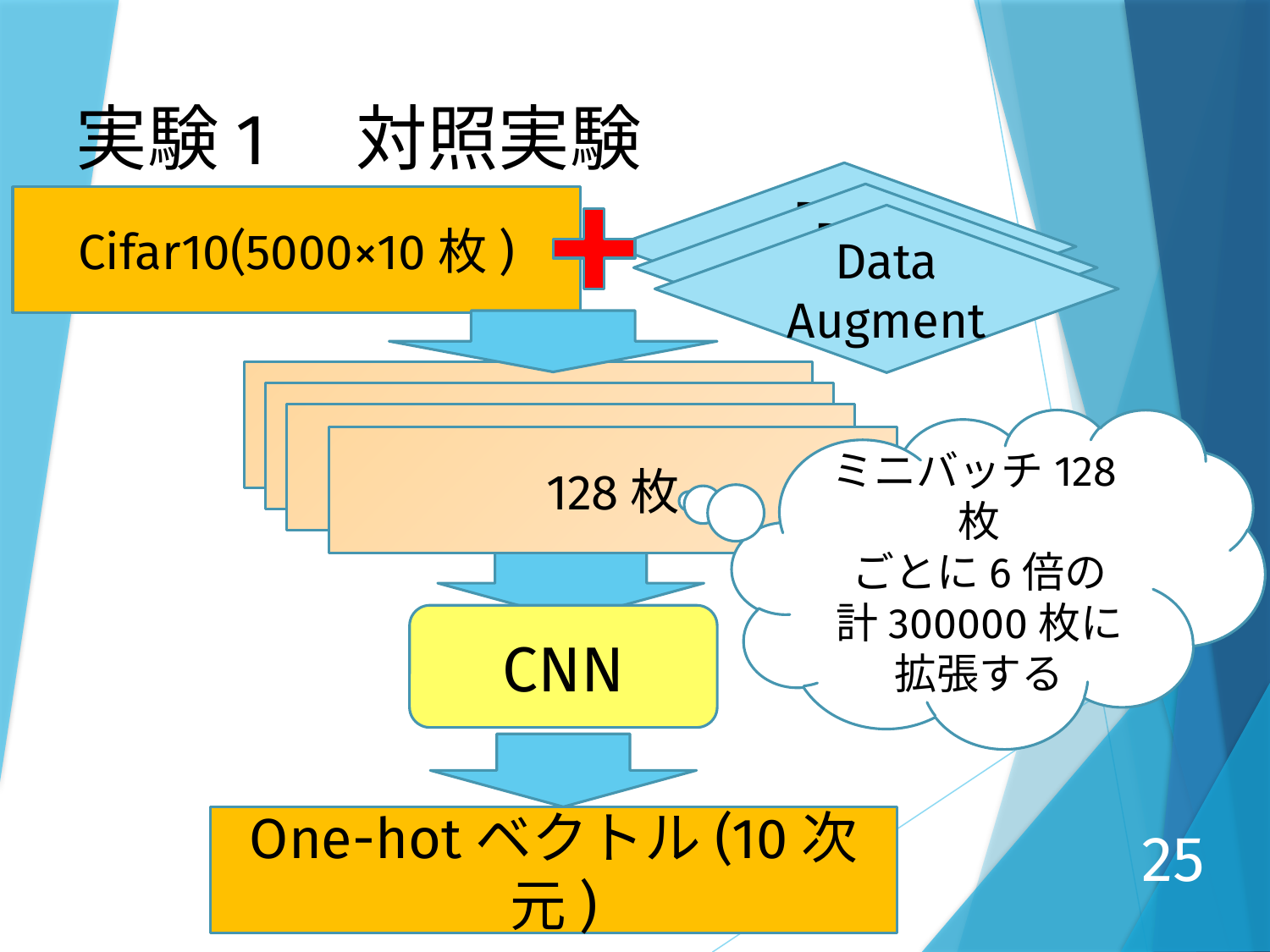

実験1　対照実験
Data
Augment
Data
Augment
Cifar10(5000×10枚)
Data
Augment

128枚
128枚
128枚
ミニバッチ128枚
ごとに6倍の
計300000枚に
拡張する
128枚

CNN

One-hotベクトル(10次元)
25